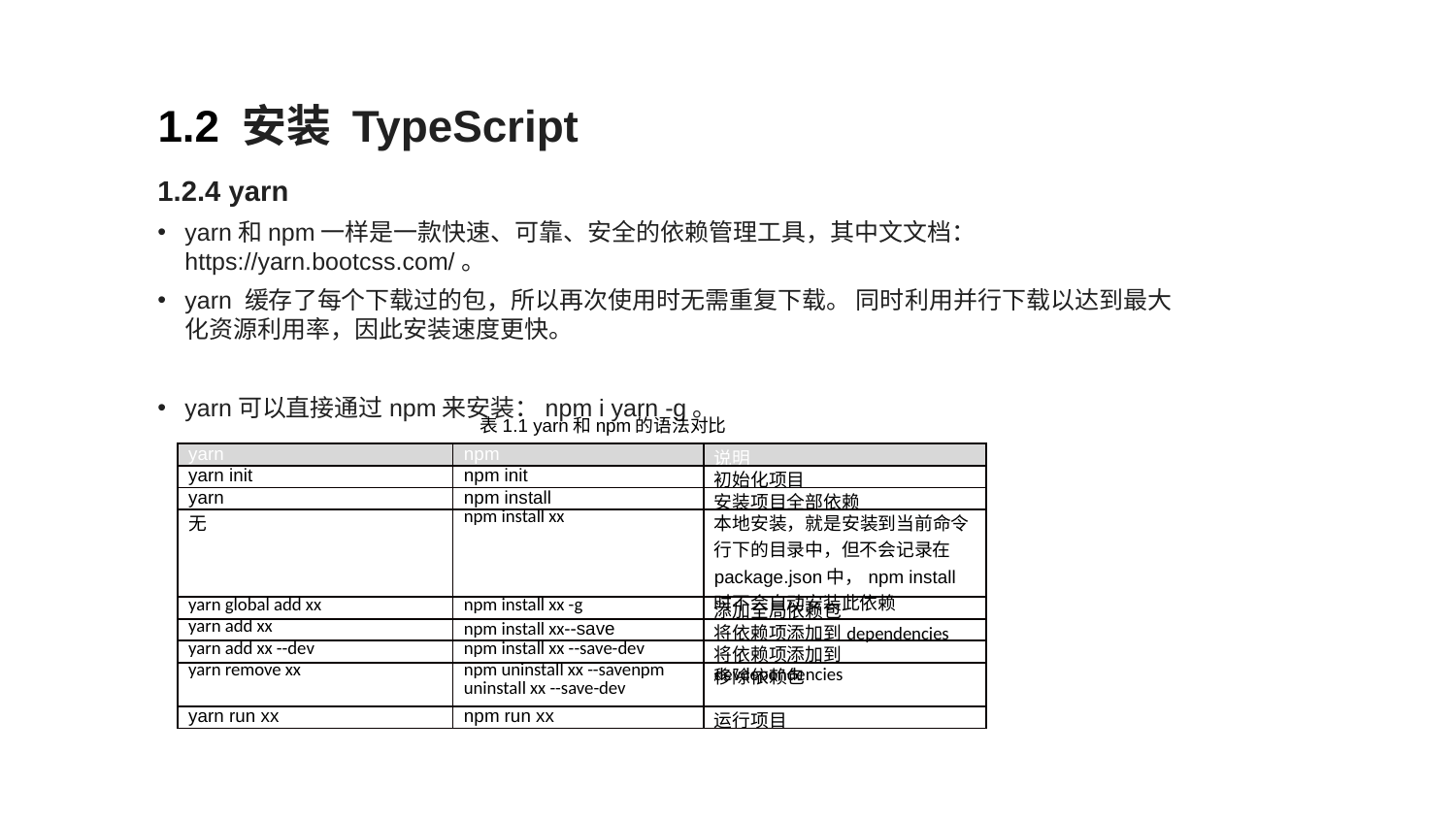

1.2 安装 TypeScript
1.2.4 yarn
yarn和npm一样是一款快速、可靠、安全的依赖管理工具，其中文文档： https://yarn.bootcss.com/。
yarn 缓存了每个下载过的包，所以再次使用时无需重复下载。 同时利用并行下载以达到最大化资源利用率，因此安装速度更快。

yarn可以直接通过npm来安装：npm i yarn -g。
表1.1 yarn和npm的语法对比
| yarn | npm | 说明 |
| --- | --- | --- |
| yarn init | npm init | 初始化项目 |
| yarn | npm install | 安装项目全部依赖 |
| 无 | npm install xx | 本地安装，就是安装到当前命令行下的目录中，但不会记录在package.json中，npm install时不会自动安装此依赖 |
| yarn global add xx | npm install xx -g | 添加全局依赖包 |
| yarn add xx | npm install xx--save | 将依赖项添加到dependencies |
| yarn add xx --dev | npm install xx --save-dev | 将依赖项添加到devdependencies |
| yarn remove xx | npm uninstall xx --savenpm uninstall xx --save-dev | 移除依赖包 |
| yarn run xx | npm run xx | 运行项目 |